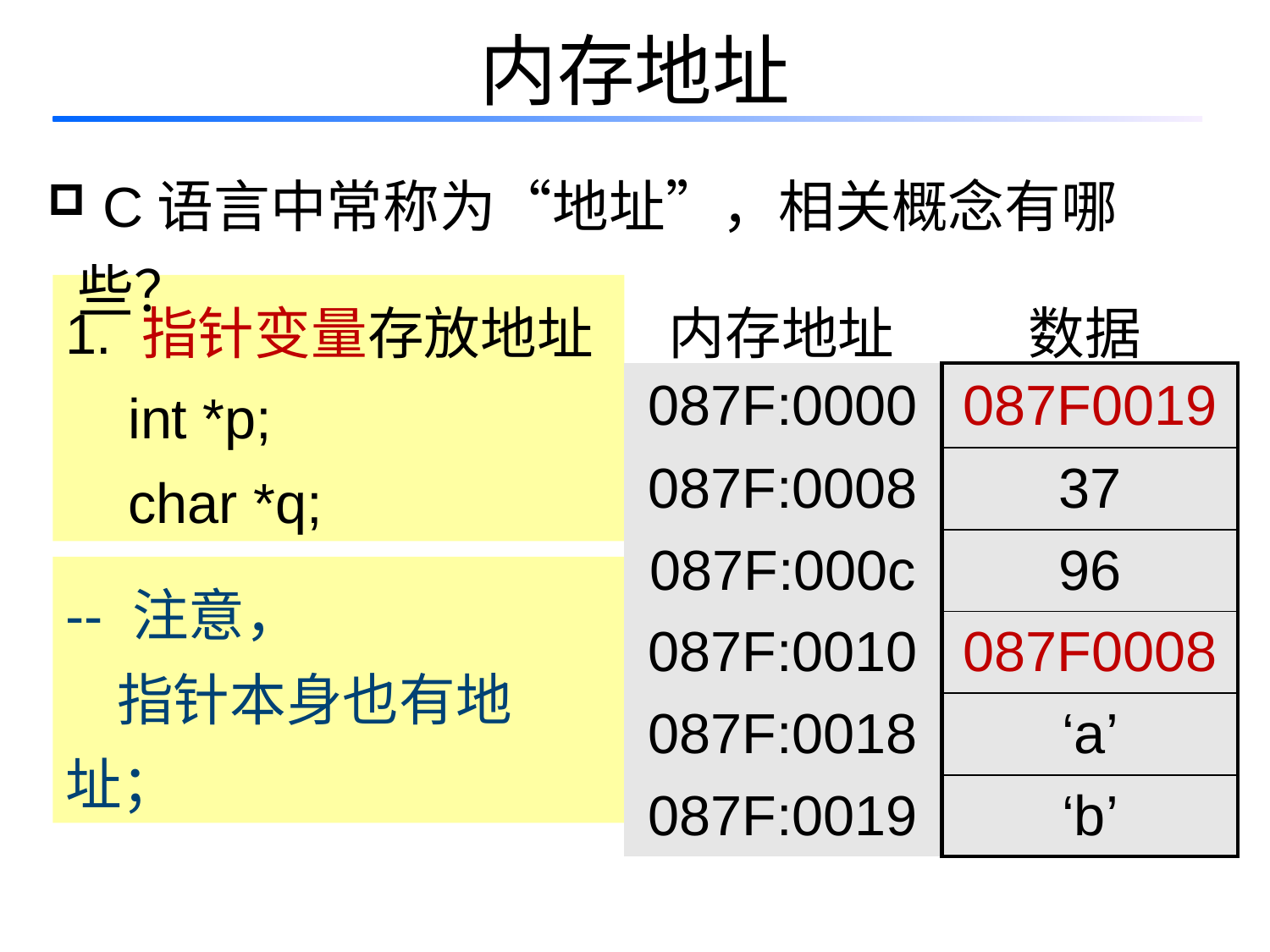

# 内存地址

 C语言中常称为“地址”，相关概念有哪些？
内存地址
数据
1. 指针变量存放地址
    int *p;
    char *q;
| 087F:0000 | 087F0019 |
| --- | --- |
| 087F:0008 | 37 |
| 087F:000c | 96 |
| 087F:0010 | 087F0008 |
| 087F:0018 | ‘a’ |
| 087F:0019 | ‘b’ |
-- 注意，
   指针本身也有地址；